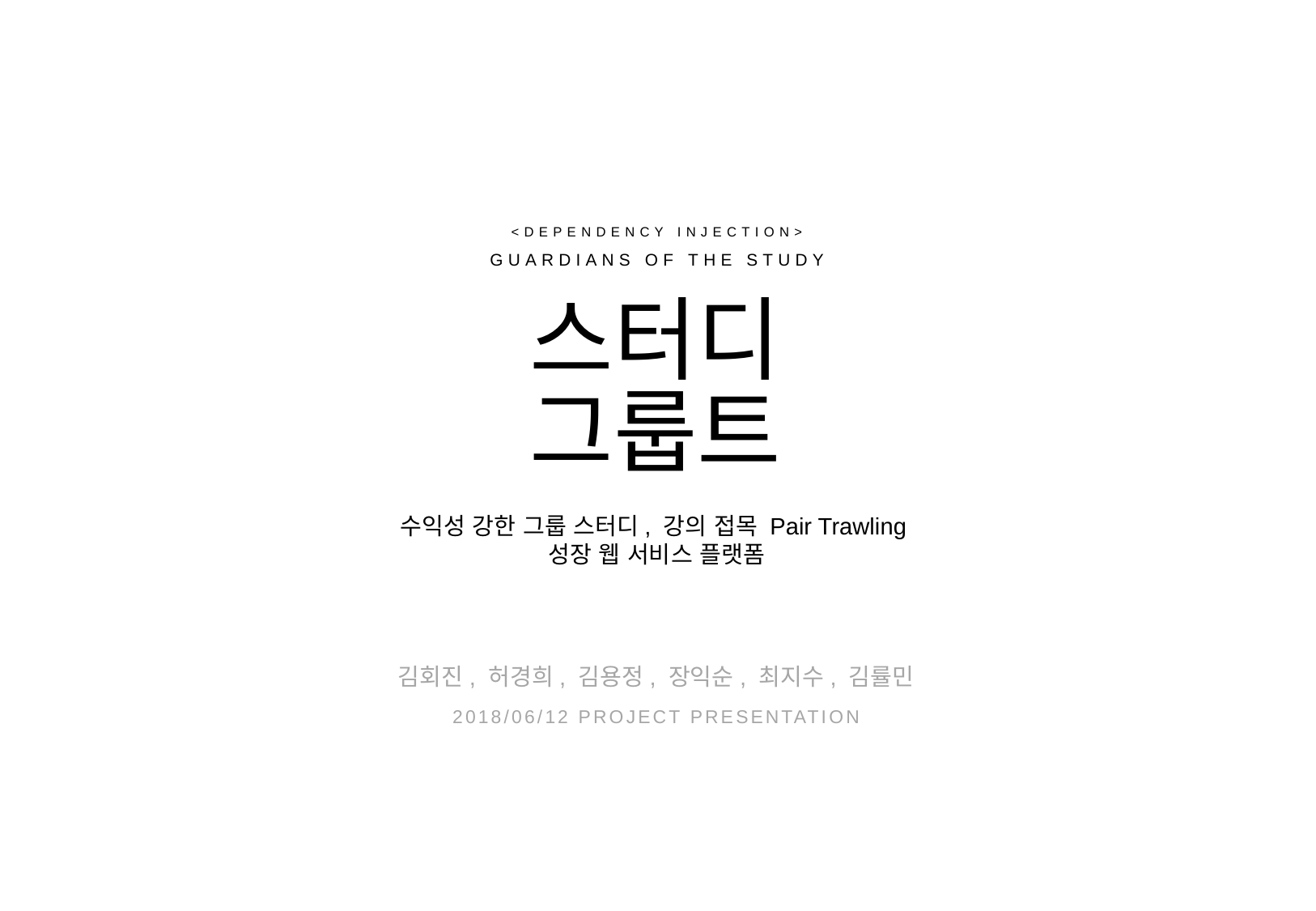

<DEPENDENCY INJECTION>
GUARDIANS OF THE STUDY
스터디
그룹트
수익성 강한 그룹 스터디, 강의 접목 Pair Trawling
성장 웹 서비스 플랫폼
김회진, 허경희, 김용정, 장익순, 최지수, 김률민
2018/06/12 PROJECT PRESENTATION